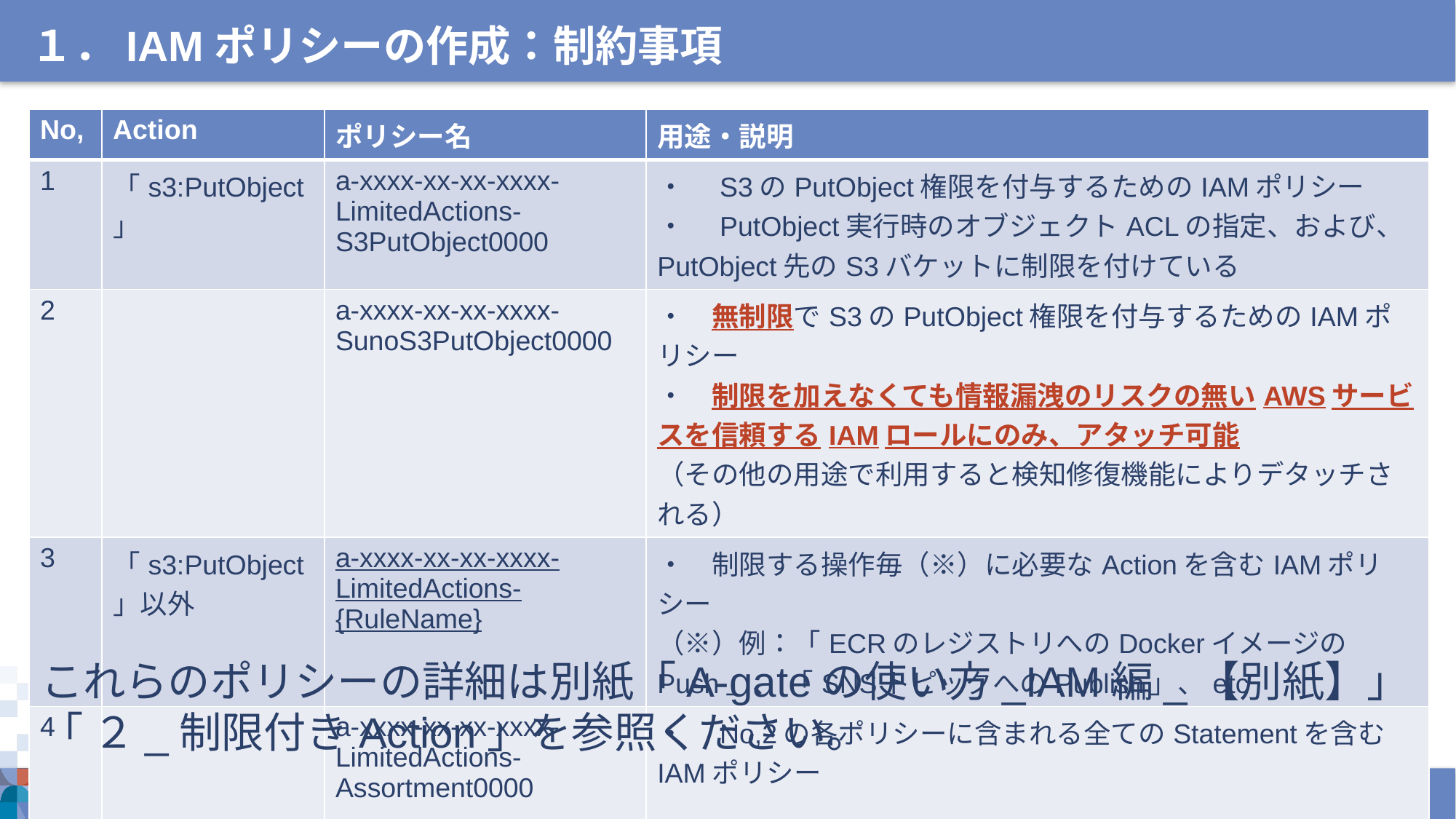

１．IAMポリシーの作成：制約事項
| No, | Action | ポリシー名 | 用途・説明 |
| --- | --- | --- | --- |
| 1 | 「s3:PutObject」 | a-xxxx-xx-xx-xxxx-LimitedActions-S3PutObject0000 | ・　S3のPutObject権限を付与するためのIAMポリシー ・　PutObject実行時のオブジェクトACLの指定、および、PutObject先のS3バケットに制限を付けている |
| 2 |  | a-xxxx-xx-xx-xxxx-SunoS3PutObject0000 | ・　無制限でS3のPutObject権限を付与するためのIAMポリシー ・　制限を加えなくても情報漏洩のリスクの無いAWSサービスを信頼するIAMロールにのみ、アタッチ可能 （その他の用途で利用すると検知修復機能によりデタッチされる） |
| 3 | 「s3:PutObject」以外 | a-xxxx-xx-xx-xxxx-LimitedActions-{RuleName} | ・　制限する操作毎（※）に必要なActionを含むIAMポリシー （※）例：「ECRのレジストリへのDockerイメージのPush」、 「SNSトピックへのPublish」、etc |
| 4 |  | a-xxxx-xx-xx-xxxx-LimitedActions-Assortment0000 | ・　No,2の各ポリシーに含まれる全てのStatementを含むIAMポリシー |
これらのポリシーの詳細は別紙「A-gateの使い方_IAM編_【別紙】」「 ２_制限付きAction」を参照ください。